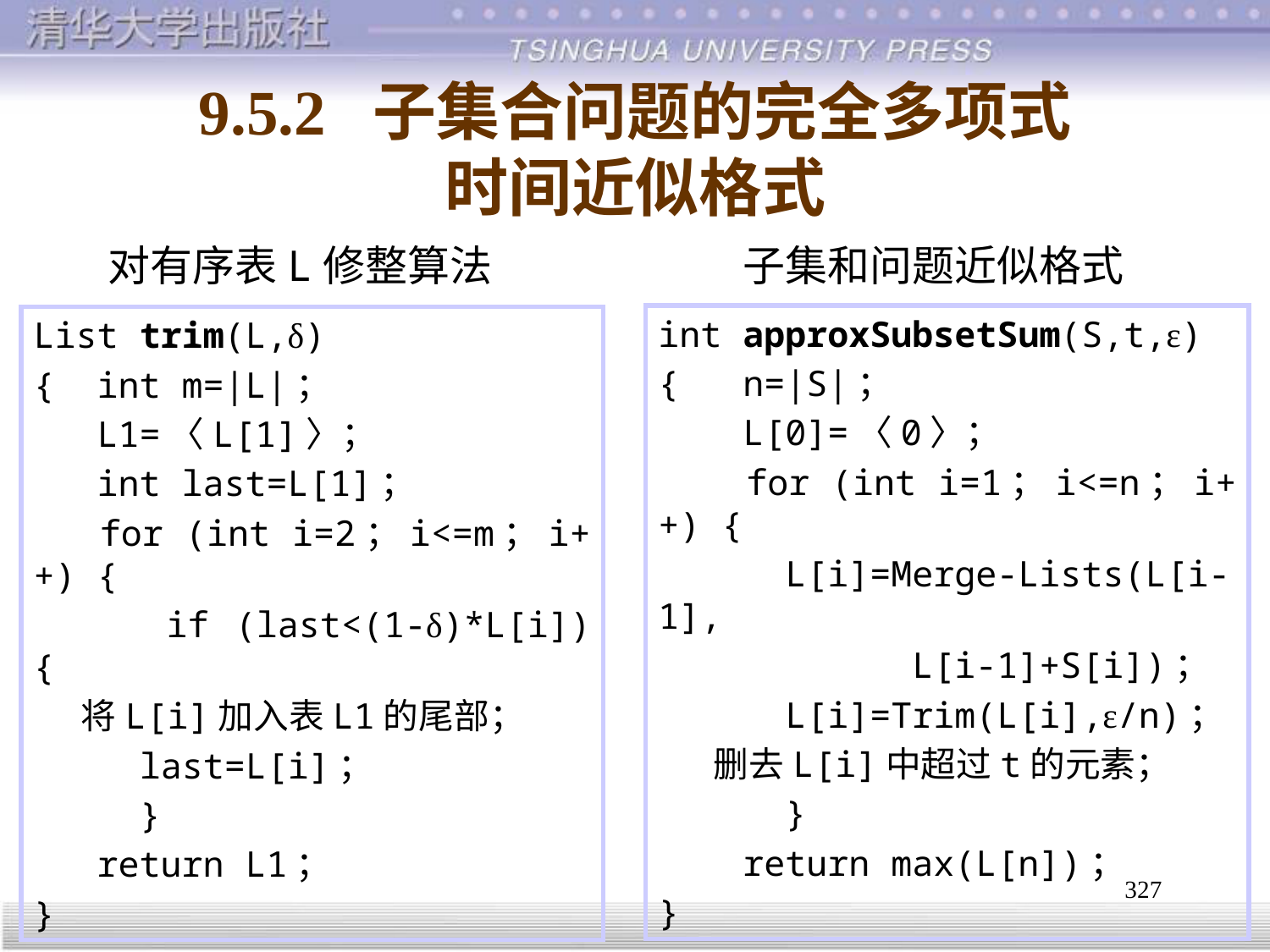

# 9.5.2  子集合问题的完全多项式 时间近似格式
对有序表L修整算法
子集和问题近似格式
int approxSubsetSum(S,t,ε)
{   n=|S|；
    L[0]=〈0〉；
    for (int i=1；i<=n；i++) {
      L[i]=Merge-Lists(L[i-1],
		L[i-1]+S[i])；
      L[i]=Trim(L[i],ε/n)；
      删去L[i]中超过t的元素；
      }
    return max(L[n])；
}
List trim(L,δ)
{  int m=|L|；
   L1=〈L[1]〉；
   int last=L[1]；
   for (int i=2；i<=m；i++) {
     if (last<(1-δ)*L[i]) {
     将L[i]加入表L1的尾部；
     last=L[i]；
     }
   return L1；
}

327